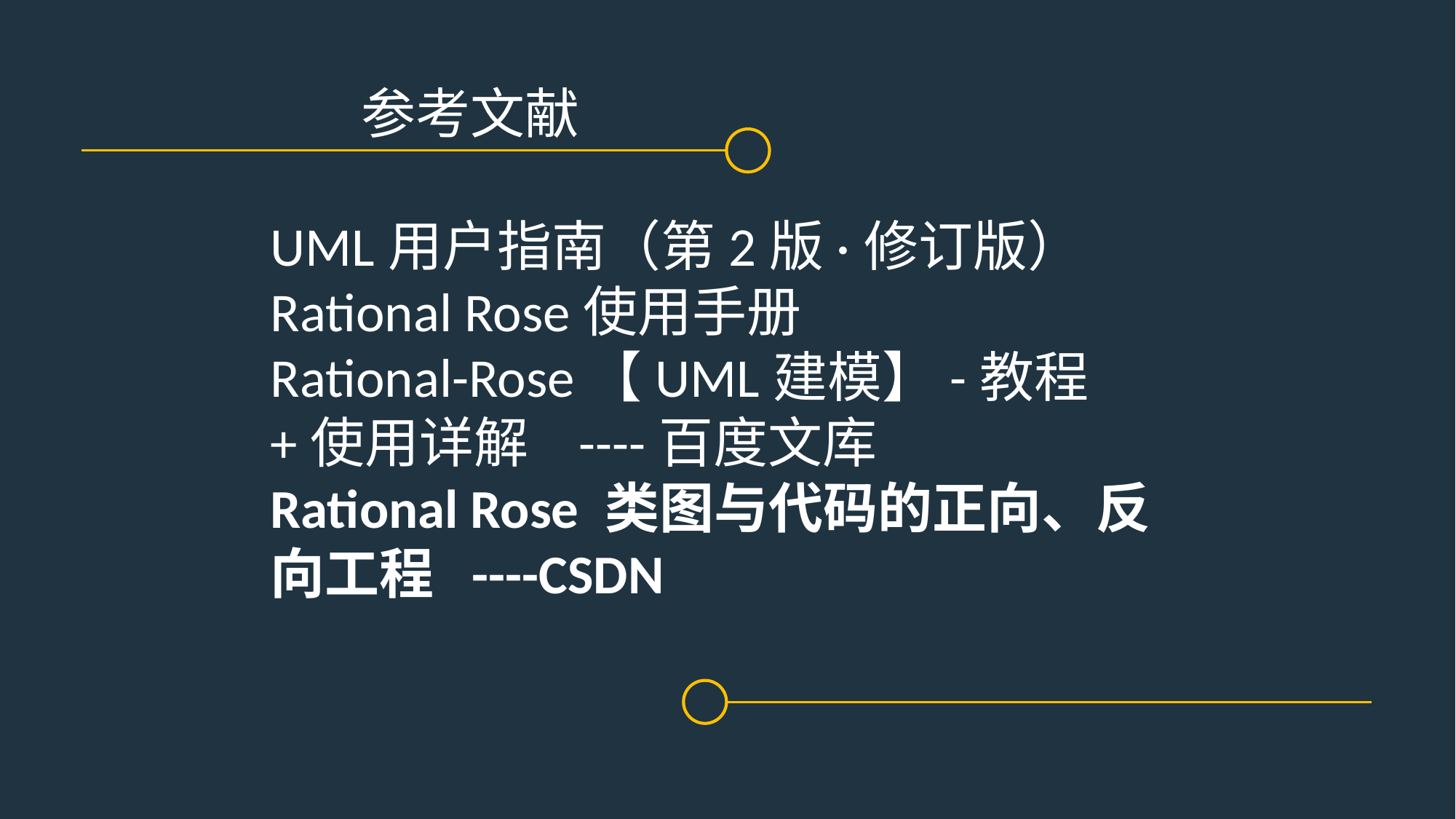

参考文献

UML用户指南（第2版·修订版）
Rational Rose使用手册
Rational-Rose【UML建模】-教程+使用详解   ----百度文库
Rational Rose 类图与代码的正向、反向工程  ----CSDN